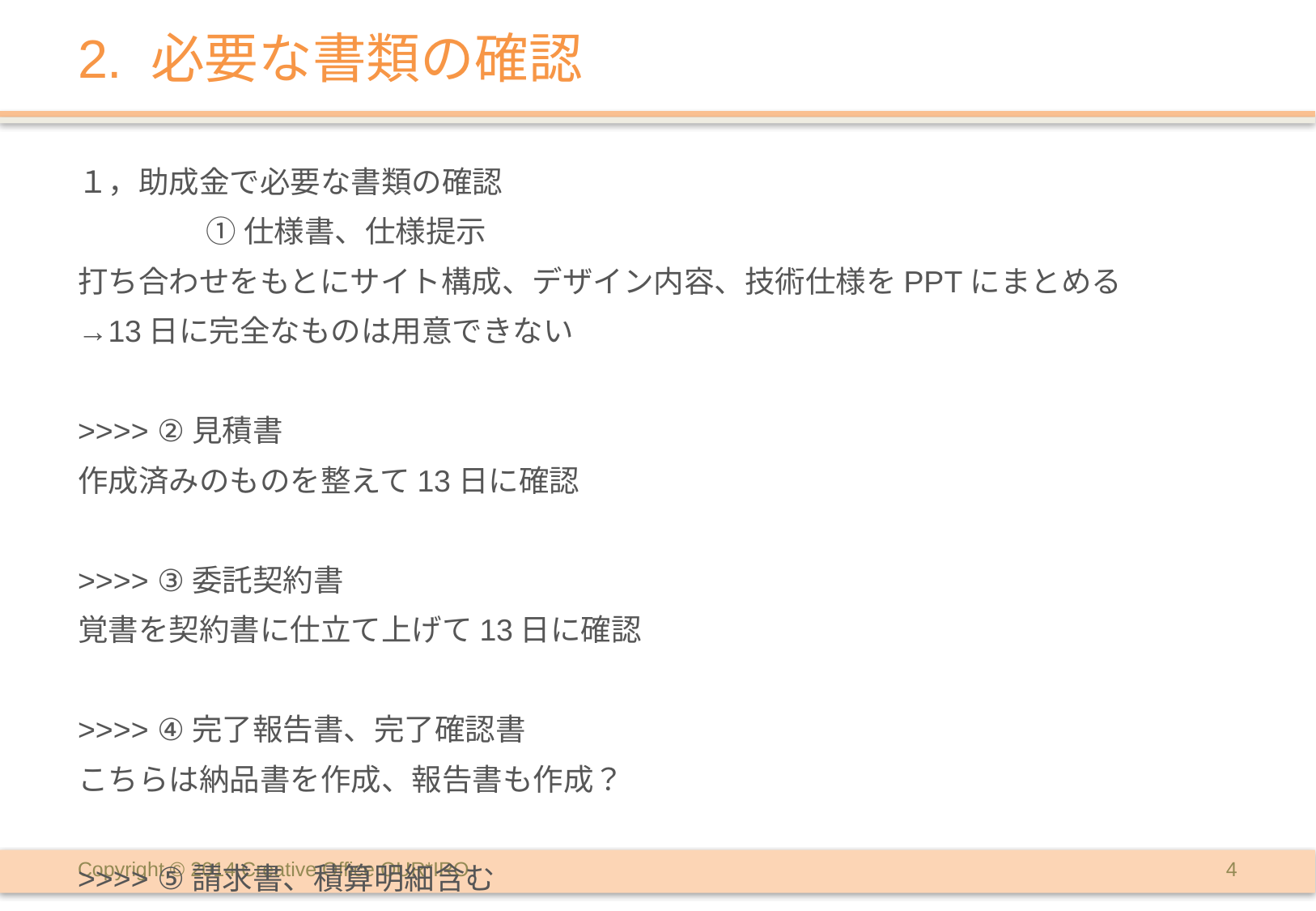

# 2. 必要な書類の確認
１，助成金で必要な書類の確認
	 ①仕様書、仕様提示
打ち合わせをもとにサイト構成、デザイン内容、技術仕様をPPTにまとめる
→13日に完全なものは用意できない

>>>> ②見積書
作成済みのものを整えて13日に確認

>>>> ③委託契約書
覚書を契約書に仕立て上げて13日に確認

>>>> ④完了報告書、完了確認書
こちらは納品書を作成、報告書も作成？

>>>> ⑤請求書、積算明細含む
後日作成

>>>> ⑥領収書
後日作成

２，双方で取り交わしておくべき書類の確認

Copyright © 2014 Creative Office OUR*IRO
4